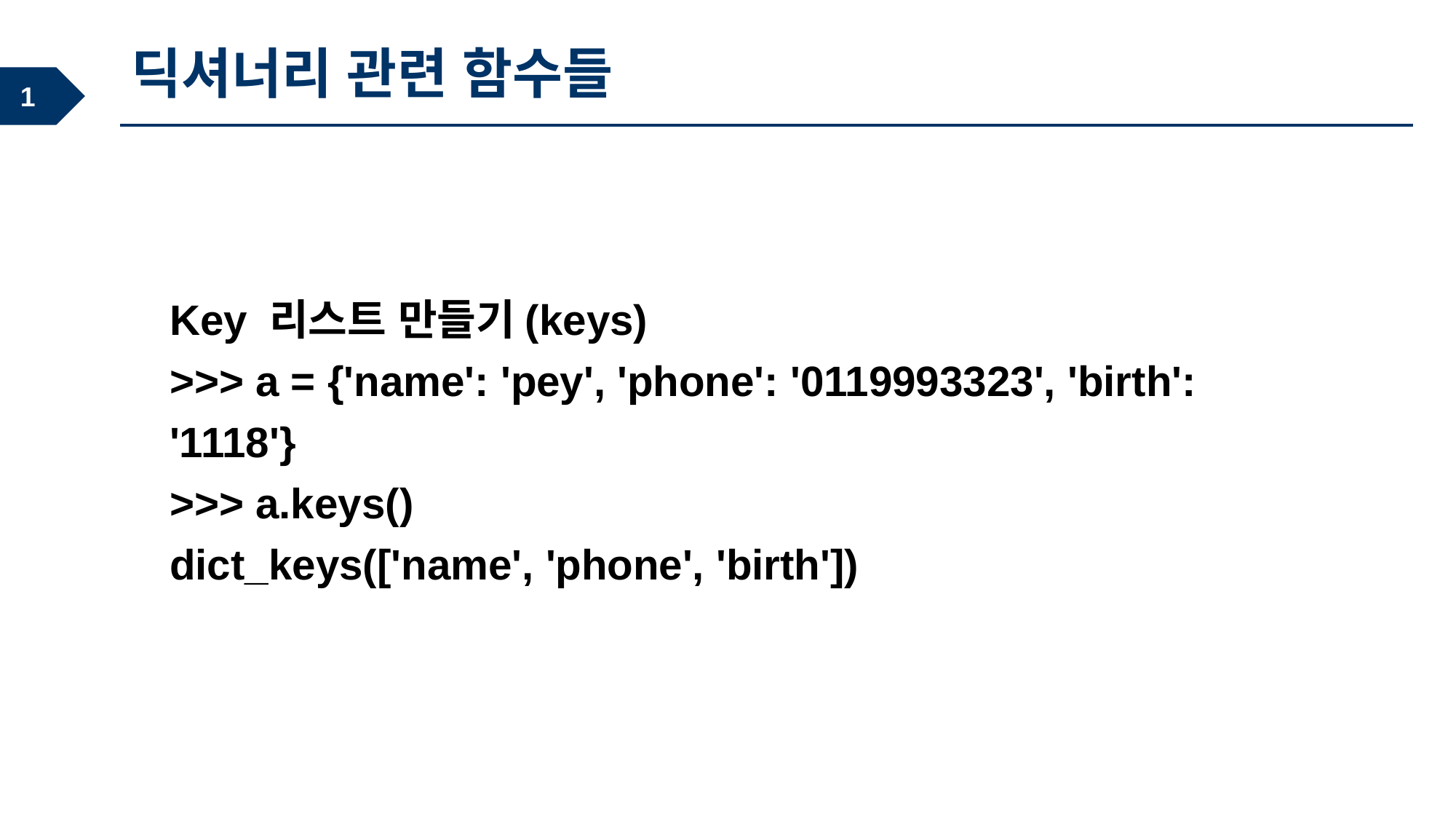

딕셔너리 관련 함수들
Key 리스트 만들기(keys)
>>> a = {'name': 'pey', 'phone': '0119993323', 'birth': '1118'}
>>> a.keys()
dict_keys(['name', 'phone', 'birth'])